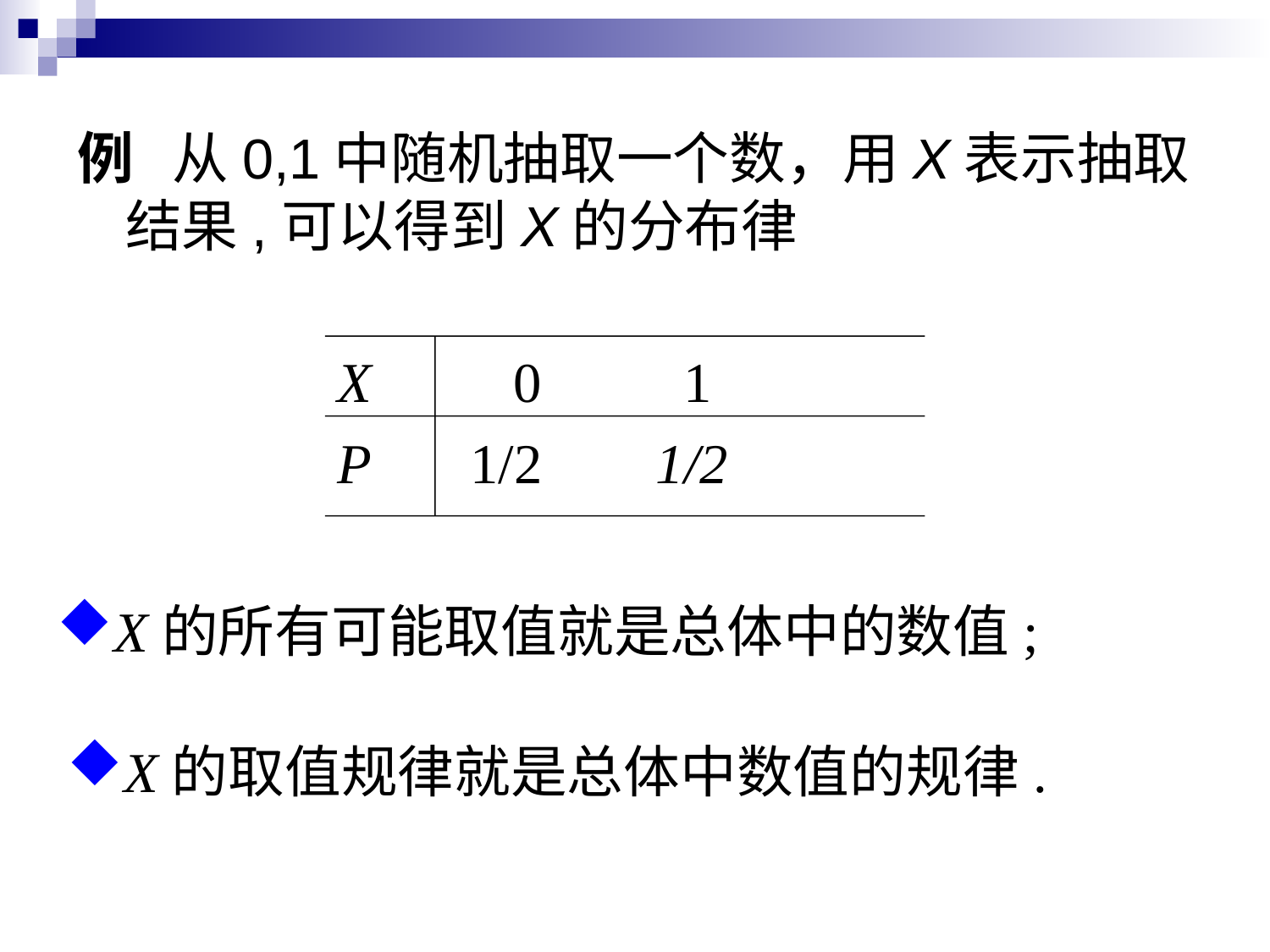

例   从0,1中随机抽取一个数，用X表示抽取结果,可以得到X的分布律
X          0          1
P       1/2        1/2

X的所有可能取值就是总体中的数值;
X的取值规律就是总体中数值的规律.